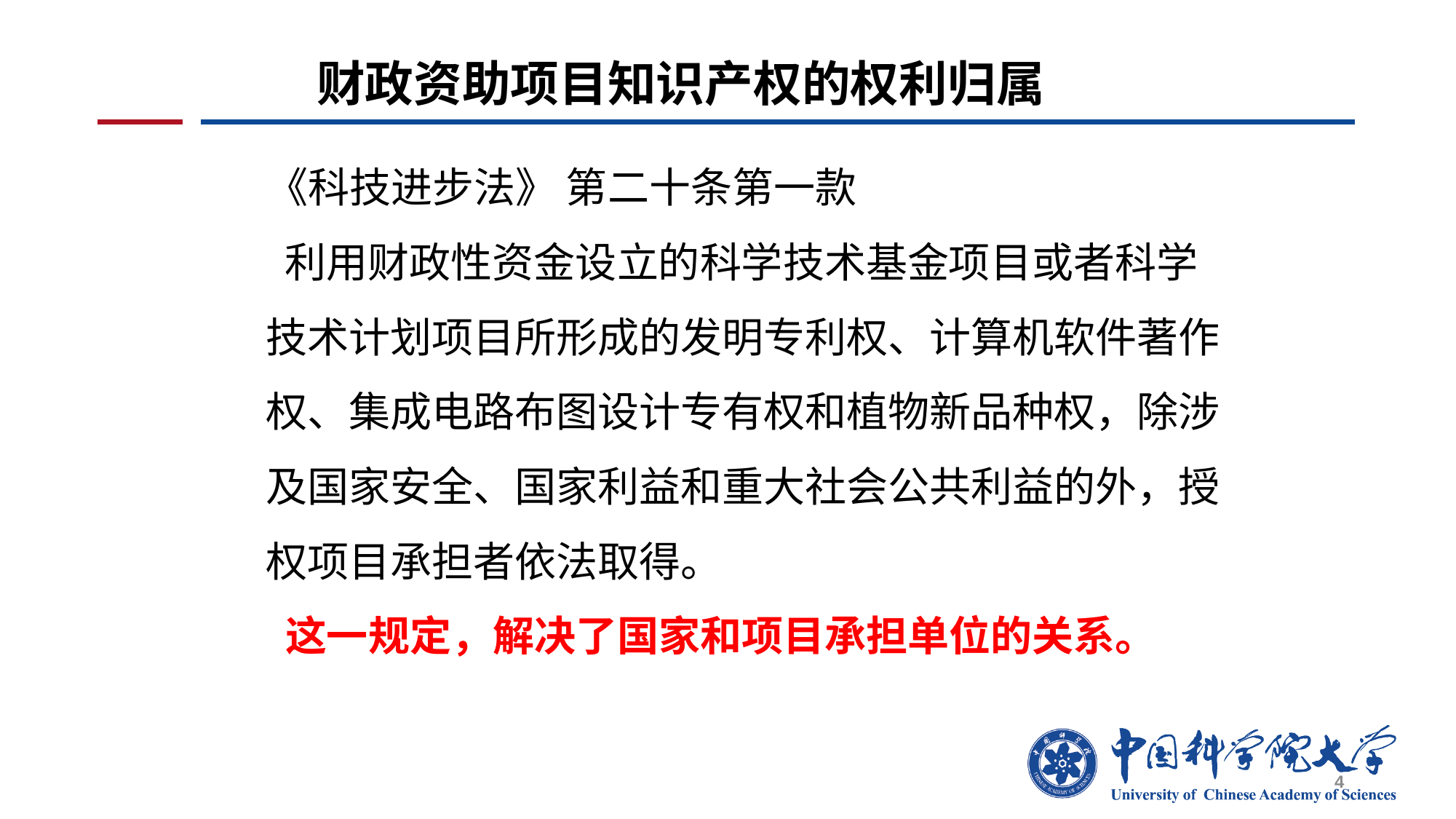

4

# 财政资助项目知识产权的权利归属
  《科技进步法》 第二十条第一款
    利用财政性资金设立的科学技术基金项目或者科学技术计划项目所形成的发明专利权、计算机软件著作权、集成电路布图设计专有权和植物新品种权，除涉及国家安全、国家利益和重大社会公共利益的外，授权项目承担者依法取得。
    这一规定，解决了国家和项目承担单位的关系。